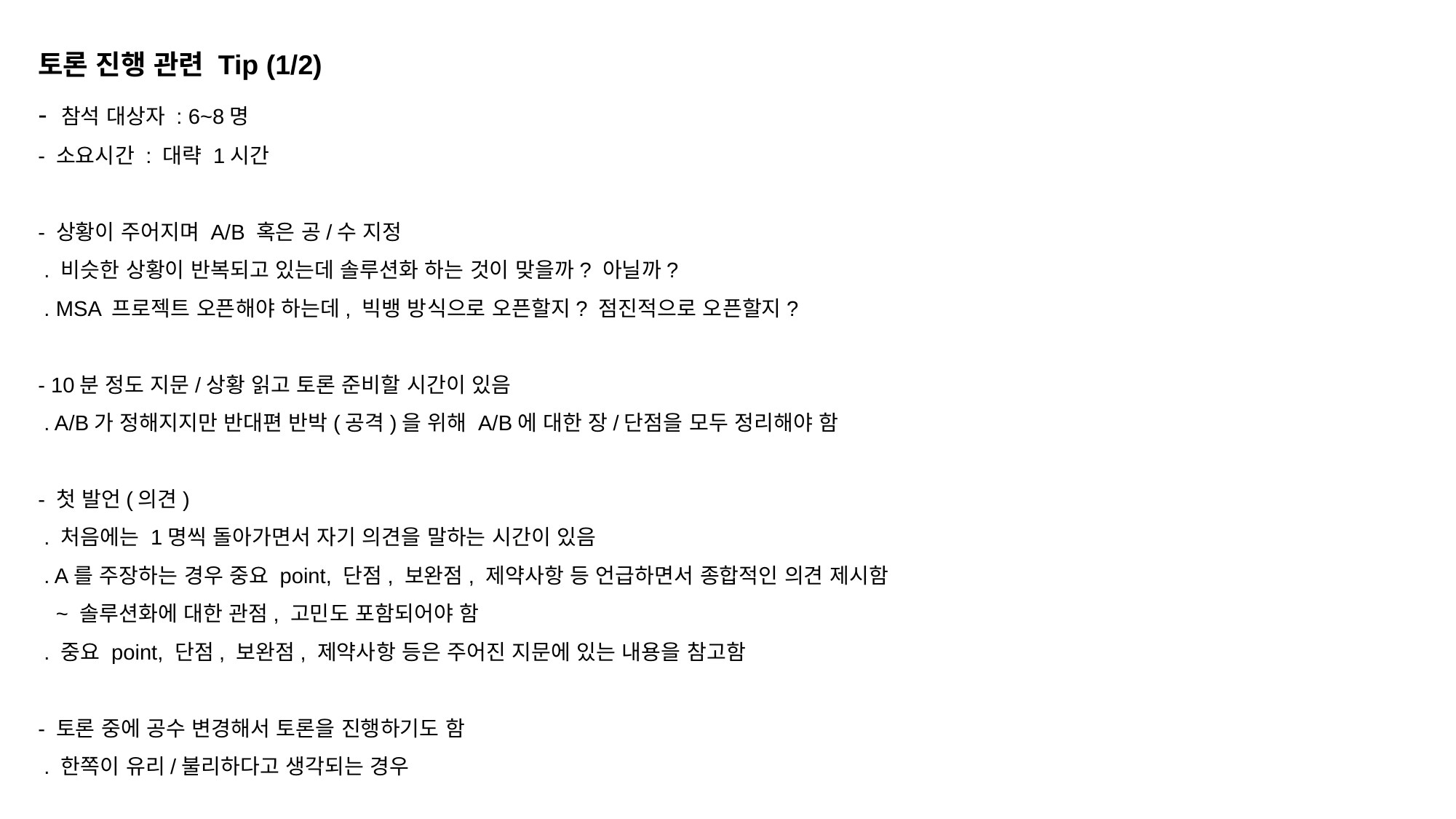

토론 진행 관련 Tip (1/2)
- 참석 대상자 : 6~8명
- 소요시간 : 대략 1시간

- 상황이 주어지며 A/B 혹은 공/수 지정
 . 비슷한 상황이 반복되고 있는데 솔루션화 하는 것이 맞을까? 아닐까?
 . MSA 프로젝트 오픈해야 하는데, 빅뱅 방식으로 오픈할지? 점진적으로 오픈할지?

- 10분 정도 지문/상황 읽고 토론 준비할 시간이 있음
 . A/B가 정해지지만 반대편 반박(공격)을 위해 A/B에 대한 장/단점을 모두 정리해야 함

- 첫 발언(의견)
 . 처음에는 1명씩 돌아가면서 자기 의견을 말하는 시간이 있음
 . A를 주장하는 경우 중요 point, 단점, 보완점, 제약사항 등 언급하면서 종합적인 의견 제시함
   ~ 솔루션화에 대한 관점, 고민도 포함되어야 함
 . 중요 point, 단점, 보완점, 제약사항 등은 주어진 지문에 있는 내용을 참고함

- 토론 중에 공수 변경해서 토론을 진행하기도 함
 . 한쪽이 유리/불리하다고 생각되는 경우